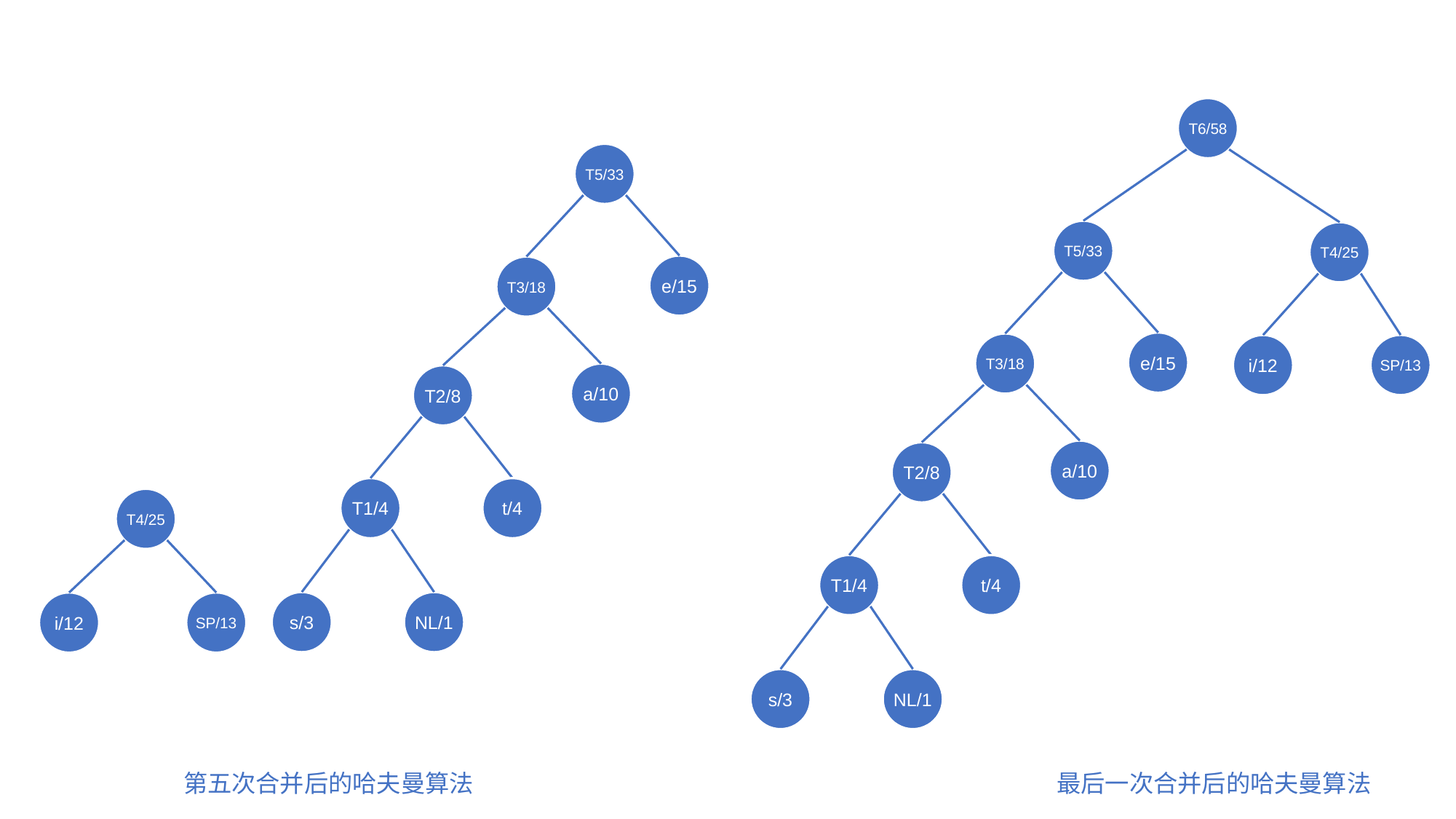

T6/58
T5/33
T5/33
T4/25
e/15
T3/18
e/15
T3/18
SP/13
i/12
a/10
T2/8
a/10
T2/8
t/4
T1/4
T4/25
t/4
T1/4
NL/1
s/3
i/12
SP/13
NL/1
s/3
第五次合并后的哈夫曼算法
最后一次合并后的哈夫曼算法